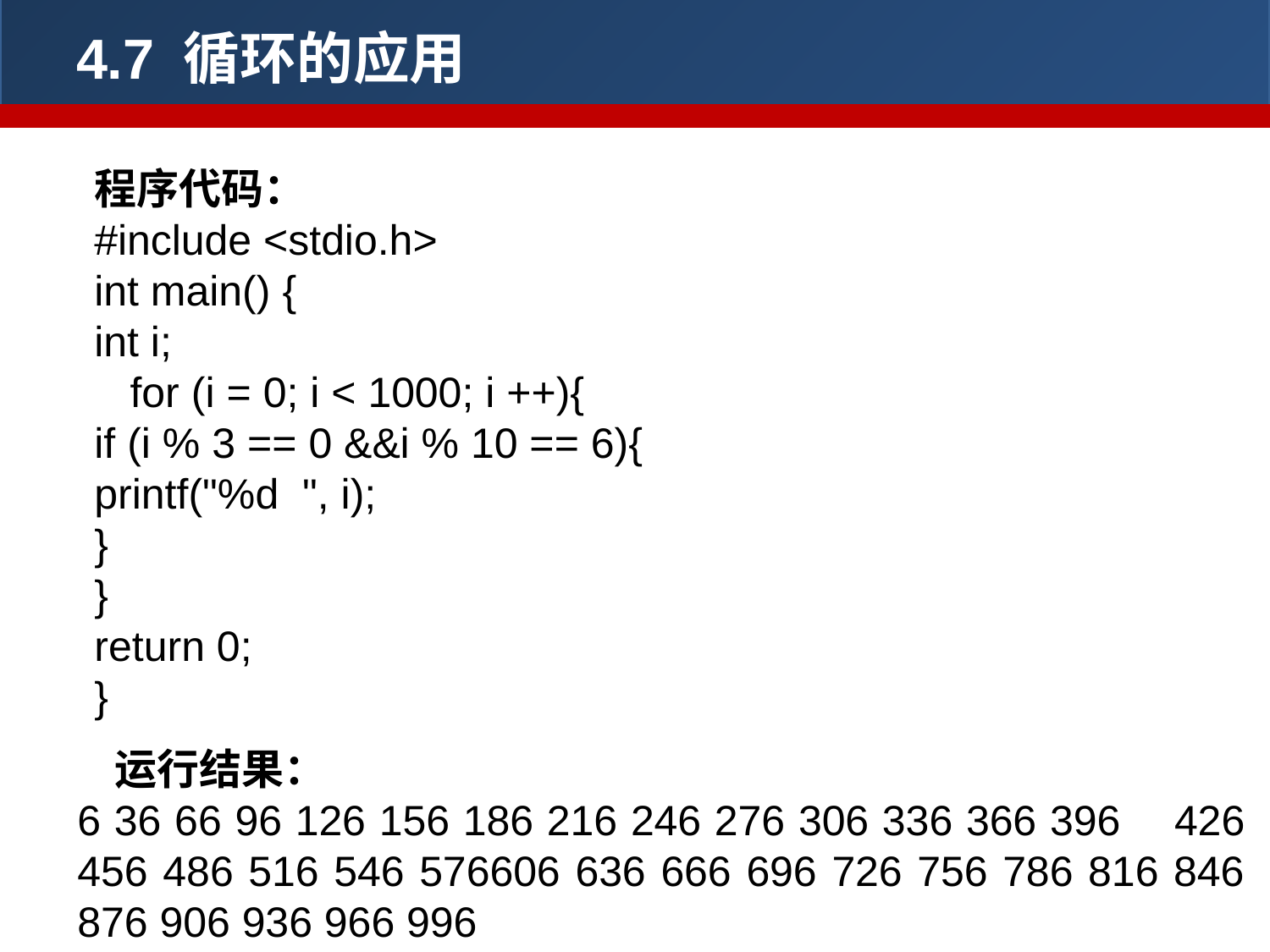

4.7 循环的应用

程序代码：
#include <stdio.h>
int main() {
int i;
   for (i = 0; i < 1000; i ++){
if (i % 3 == 0 &&i % 10 == 6){
printf("%d  ", i);
}
}
return 0;
}
运行结果：
6 36 66 96 126 156 186 216 246 276 306 336 366 396    426 456 486 516 546 576606 636 666 696 726 756 786 816 846 876 906 936 966 996